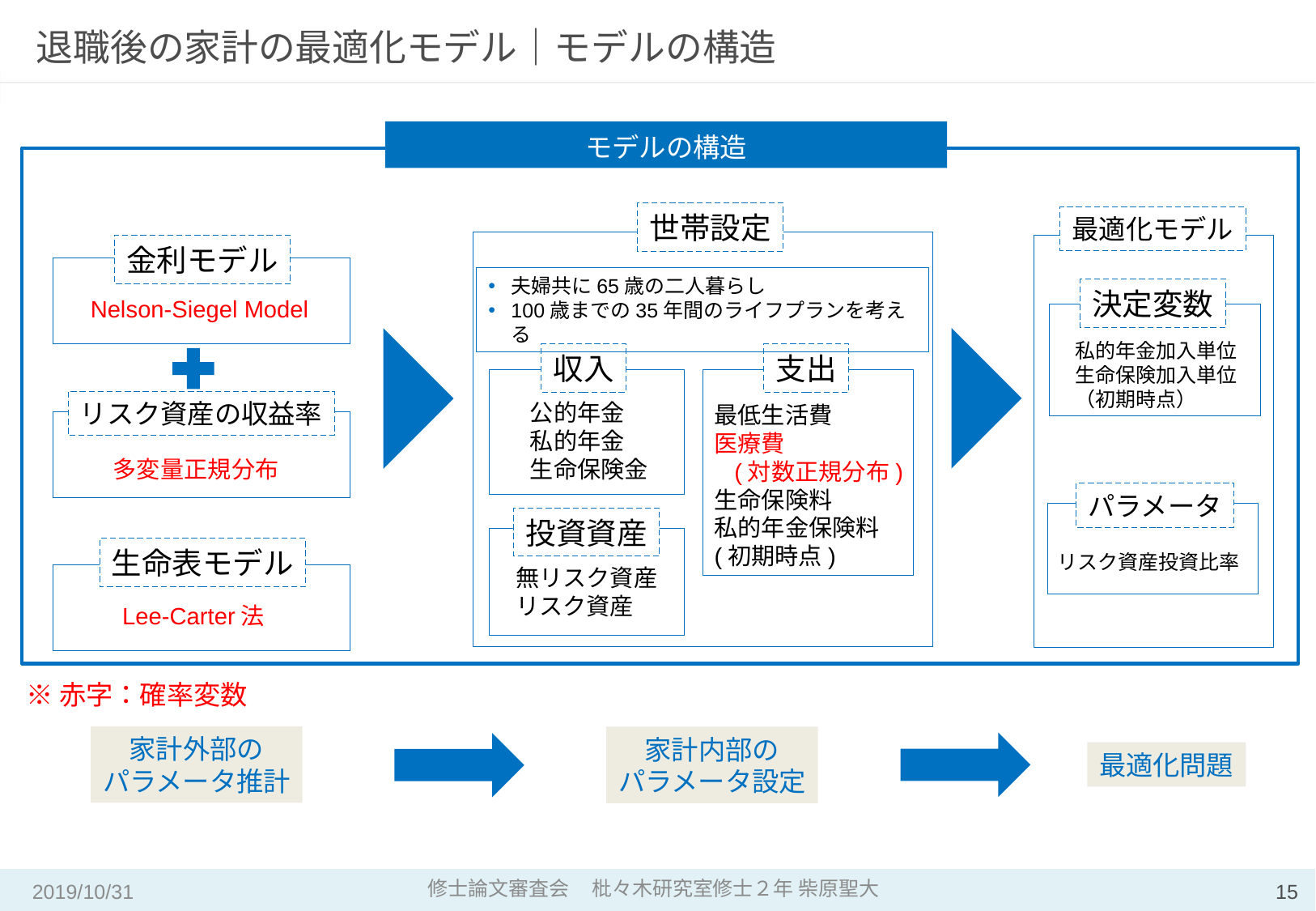

# 退職後の家計の最適化モデル｜モデルの構造

モデルの構造

世帯設定

収入
支出

公的年金
私的年金
生命保険金
最低生活費
医療費
   (対数正規分布)
生命保険料
私的年金保険料
(初期時点)
投資資産

無リスク資産
リスク資産
最適化モデル

金利モデル

Nelson-Siegel Model
夫婦共に65歳の二人暮らし
100歳までの35年間のライフプランを考える

決定変数

私的年金加入単位
生命保険加入単位
（初期時点）

リスク資産の収益率

多変量正規分布
パラメータ

生命表モデル

Lee-Carter法
リスク資産投資比率
※赤字：確率変数
家計外部の
パラメータ推計
家計内部の
パラメータ設定

最適化問題
修士論文審査会     枇々木研究室修士２年 柴原聖大
2019/10/31
15